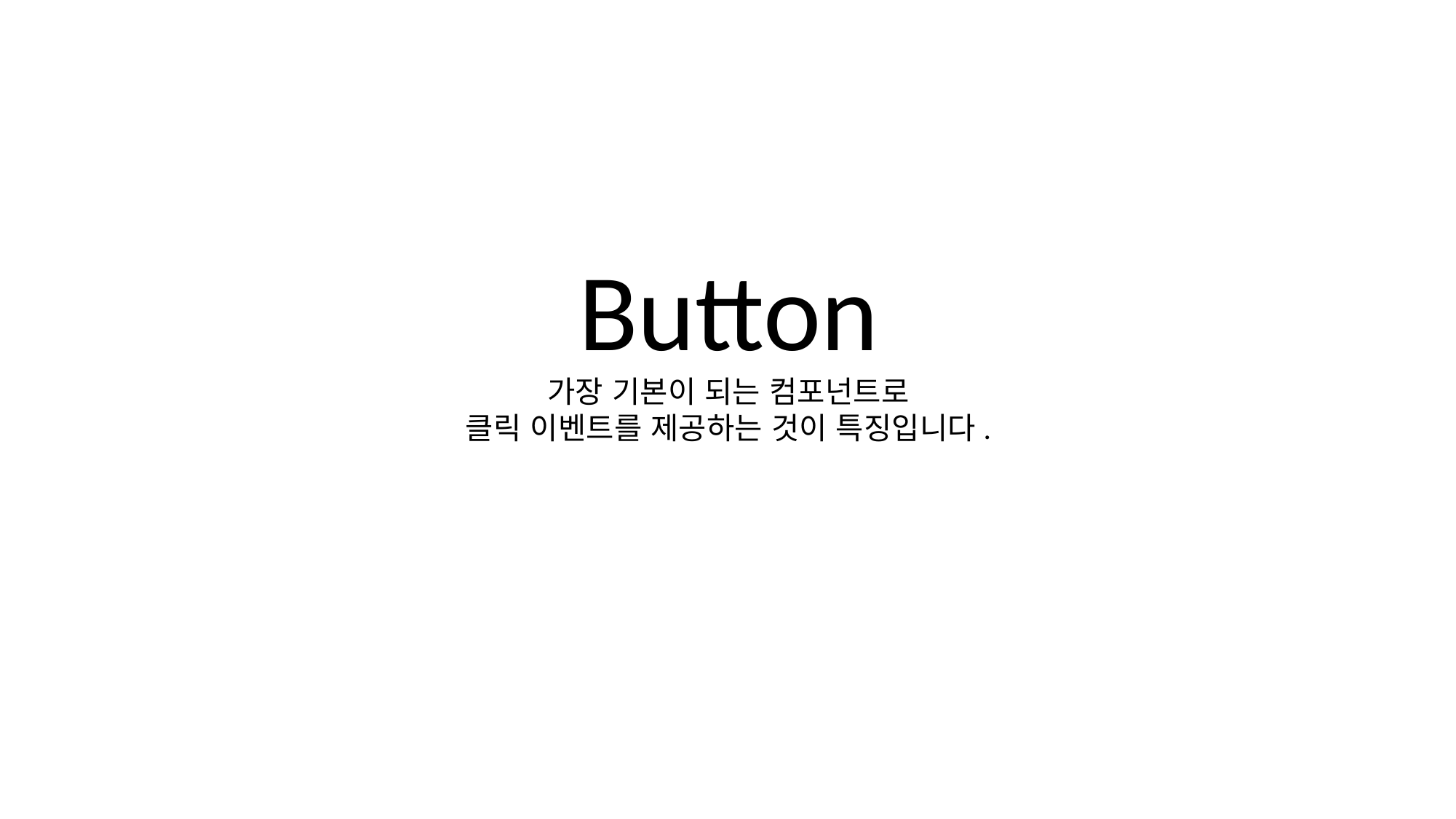

Button
가장 기본이 되는 컴포넌트로
클릭 이벤트를 제공하는 것이 특징입니다.